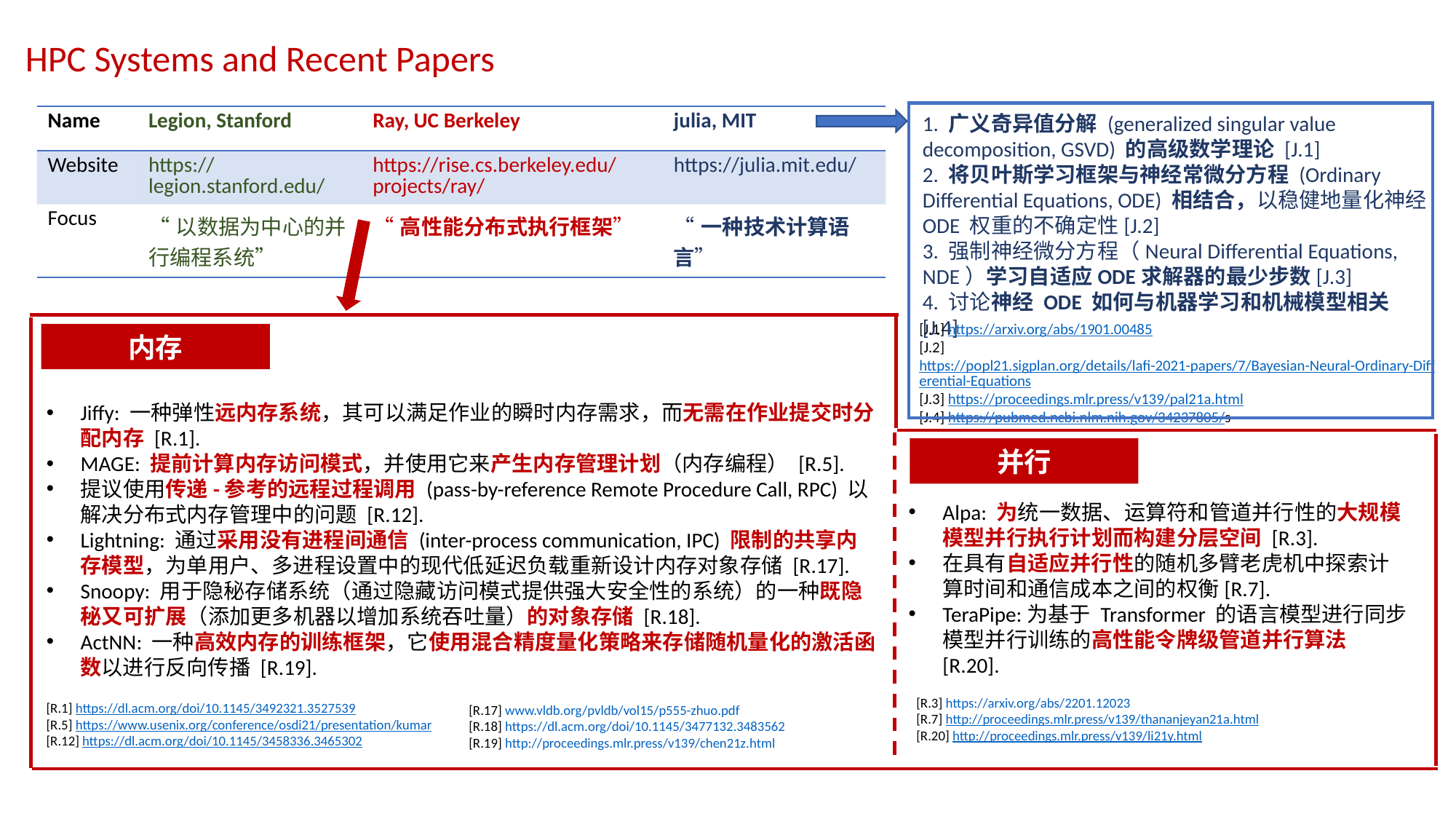

# HPC Systems and Recent Papers

1. 广义奇异值分解 (generalized singular value decomposition, GSVD) 的高级数学理论 [J.1]
2. 将贝叶斯学习框架与神经常微分方程 (Ordinary Differential Equations, ODE) 相结合，以稳健地量化神经 ODE 权重的不确定性[J.2]
3. 强制神经微分方程（Neural Differential Equations, NDE）学习自适应ODE求解器的最少步数[J.3]
4. 讨论神经 ODE 如何与机器学习和机械模型相关[J.4]
| Name | Legion, Stanford | Ray, UC Berkeley | julia, MIT |
| --- | --- | --- | --- |
| Website | https://legion.stanford.edu/ | https://rise.cs.berkeley.edu/projects/ray/ | https://julia.mit.edu/ |
| Focus | “以数据为中心的并行编程系统” | “高性能分布式执行框架” | “一种技术计算语言” |

[J.1] https://arxiv.org/abs/1901.00485
[J.2] https://popl21.sigplan.org/details/lafi-2021-papers/7/Bayesian-Neural-Ordinary-Differential-Equations
[J.3] https://proceedings.mlr.press/v139/pal21a.html
[J.4] https://pubmed.ncbi.nlm.nih.gov/34237805/s
内存
Jiffy: 一种弹性远内存系统，其可以满足作业的瞬时内存需求，而无需在作业提交时分配内存 [R.1].
MAGE: 提前计算内存访问模式，并使用它来产生内存管理计划（内存编程） [R.5].
提议使用传递-参考的远程过程调用 (pass-by-reference Remote Procedure Call, RPC) 以解决分布式内存管理中的问题 [R.12].
Lightning: 通过采用没有进程间通信 (inter-process communication, IPC) 限制的共享内存模型，为单用户、多进程设置中的现代低延迟负载重新设计内存对象存储 [R.17].
Snoopy: 用于隐秘存储系统（通过隐藏访问模式提供强大安全性的系统）的一种既隐秘又可扩展（添加更多机器以增加系统吞吐量）的对象存储 [R.18].
ActNN: 一种高效内存的训练框架，它使用混合精度量化策略来存储随机量化的激活函数以进行反向传播 [R.19].
并行
Alpa: 为统一数据、运算符和管道并行性的大规模模型并行执行计划而构建分层空间 [R.3].
在具有自适应并行性的随机多臂老虎机中探索计算时间和通信成本之间的权衡[R.7].
TeraPipe:为基于 Transformer 的语言模型进行同步模型并行训练的高性能令牌级管道并行算法 [R.20].
[R.3] https://arxiv.org/abs/2201.12023
[R.7] http://proceedings.mlr.press/v139/thananjeyan21a.html
[R.20] http://proceedings.mlr.press/v139/li21y.html
[R.1] https://dl.acm.org/doi/10.1145/3492321.3527539
[R.5] https://www.usenix.org/conference/osdi21/presentation/kumar
[R.12] https://dl.acm.org/doi/10.1145/3458336.3465302
[R.17] www.vldb.org/pvldb/vol15/p555-zhuo.pdf
[R.18] https://dl.acm.org/doi/10.1145/3477132.3483562
[R.19] http://proceedings.mlr.press/v139/chen21z.html